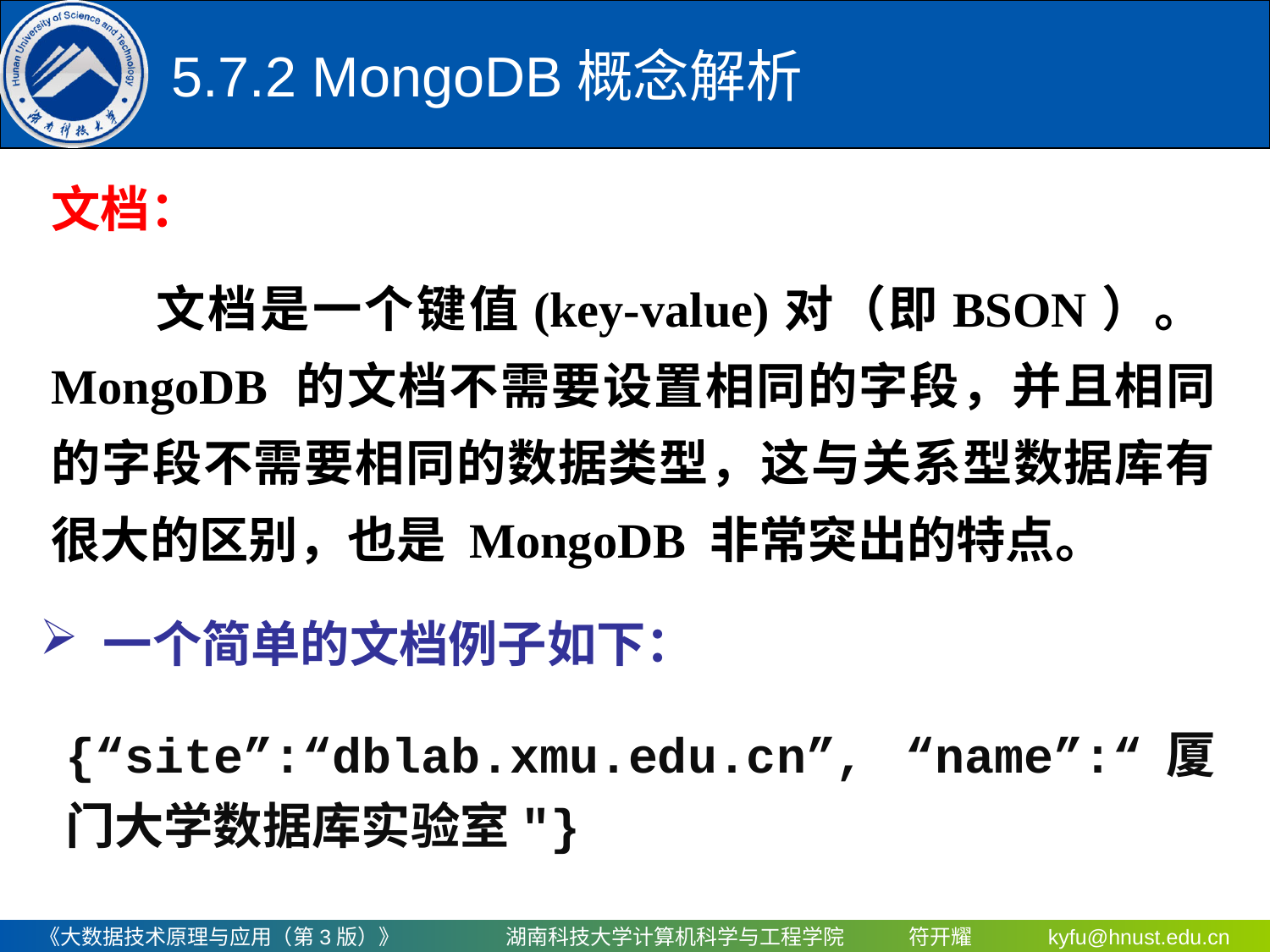

5.7.2 MongoDB概念解析
文档：
　　文档是一个键值(key-value)对（即BSON）。MongoDB 的文档不需要设置相同的字段，并且相同的字段不需要相同的数据类型，这与关系型数据库有很大的区别，也是 MongoDB 非常突出的特点。
一个简单的文档例子如下：
{“site”:“dblab.xmu.edu.cn”, “name”:“厦门大学数据库实验室"}